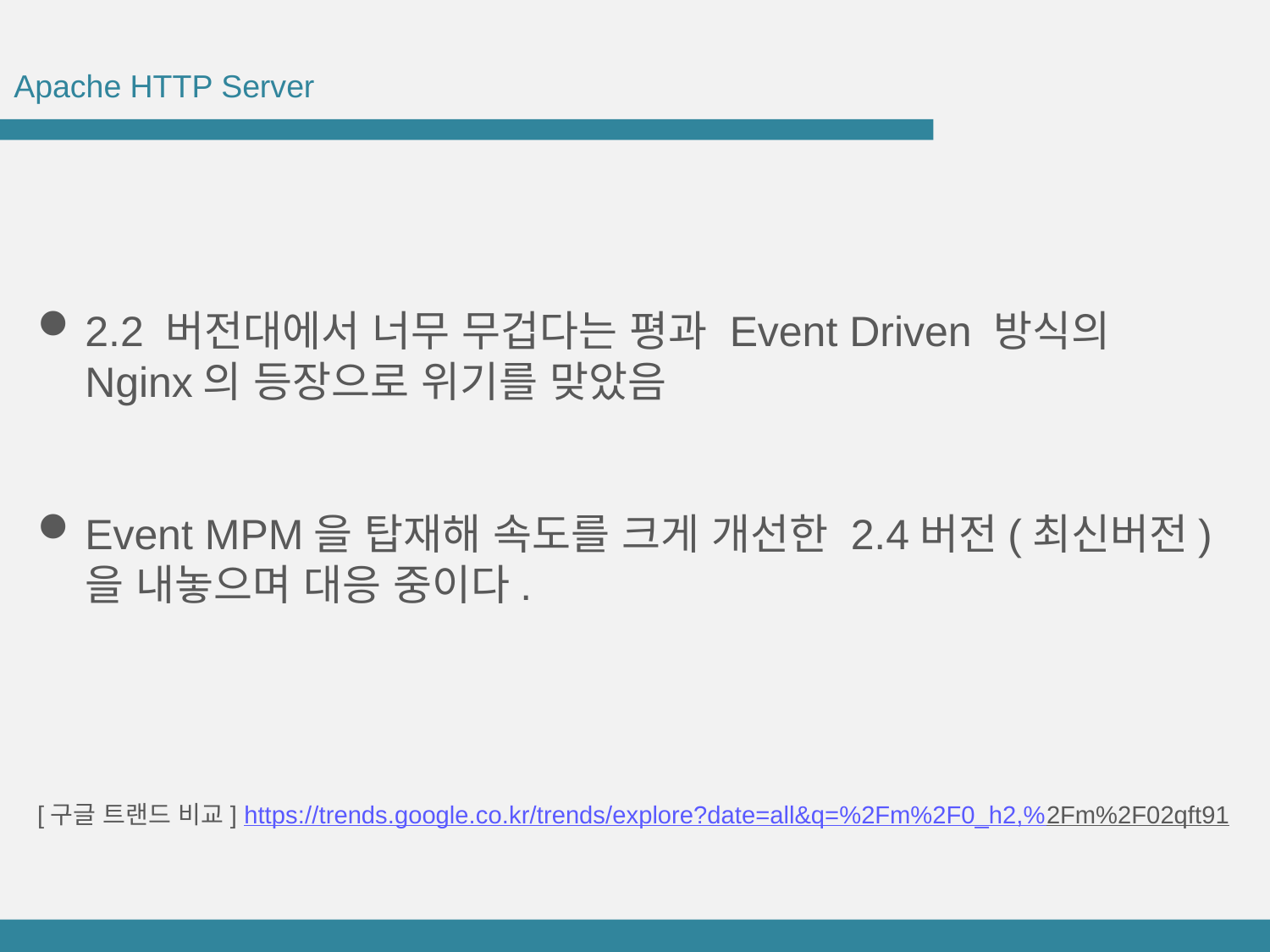

Apache HTTP Server

2.2 버전대에서 너무 무겁다는 평과 Event Driven 방식의 Nginx의 등장으로 위기를 맞았음

Event MPM을 탑재해 속도를 크게 개선한 2.4버전(최신버전)을 내놓으며 대응 중이다.

[구글 트랜드 비교] https://trends.google.co.kr/trends/explore?date=all&q=%2Fm%2F0_h2,%2Fm%2F02qft91